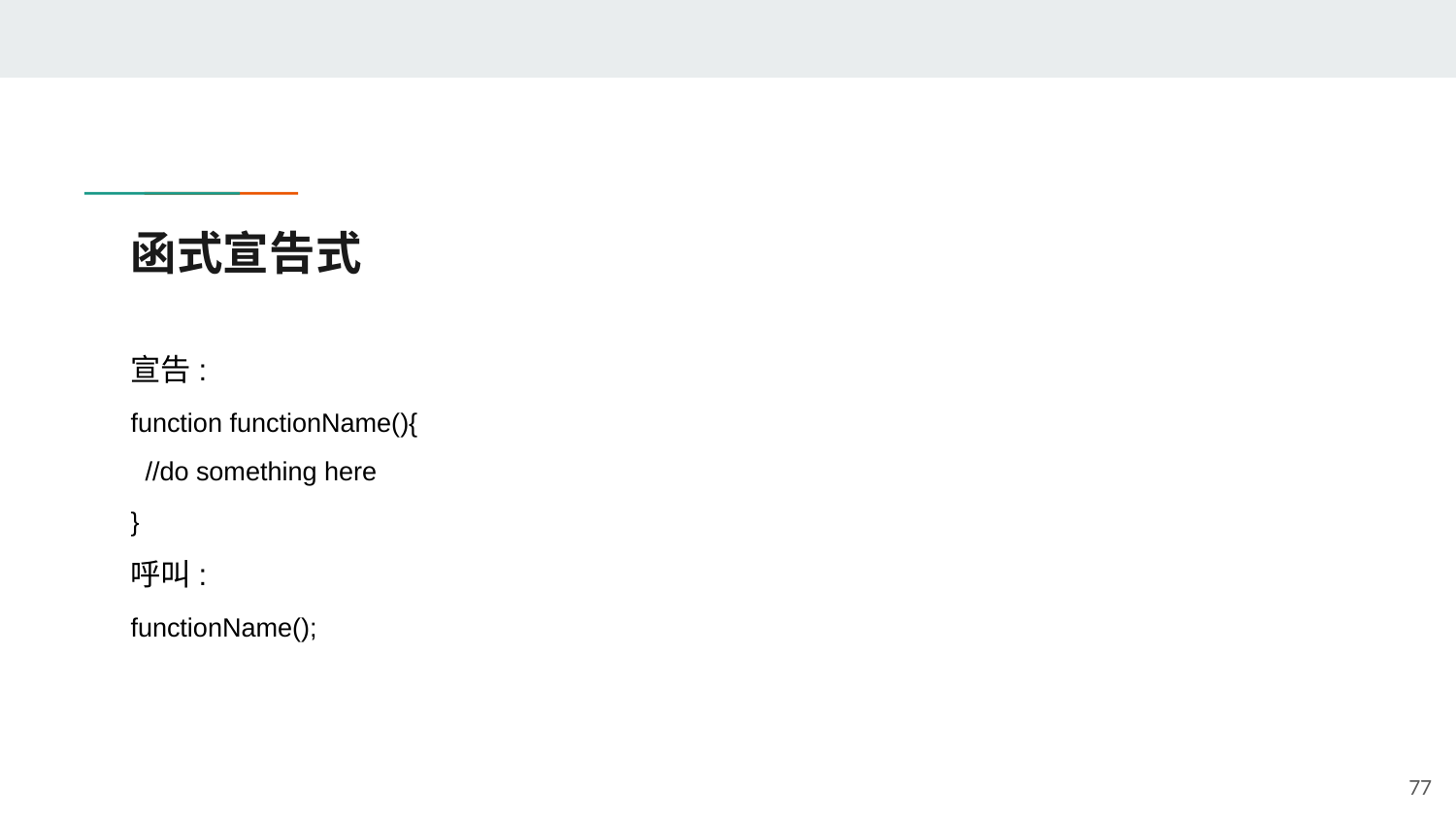

# 函式宣告式
宣告:
function functionName(){
  //do something here
}
呼叫:
functionName();

77